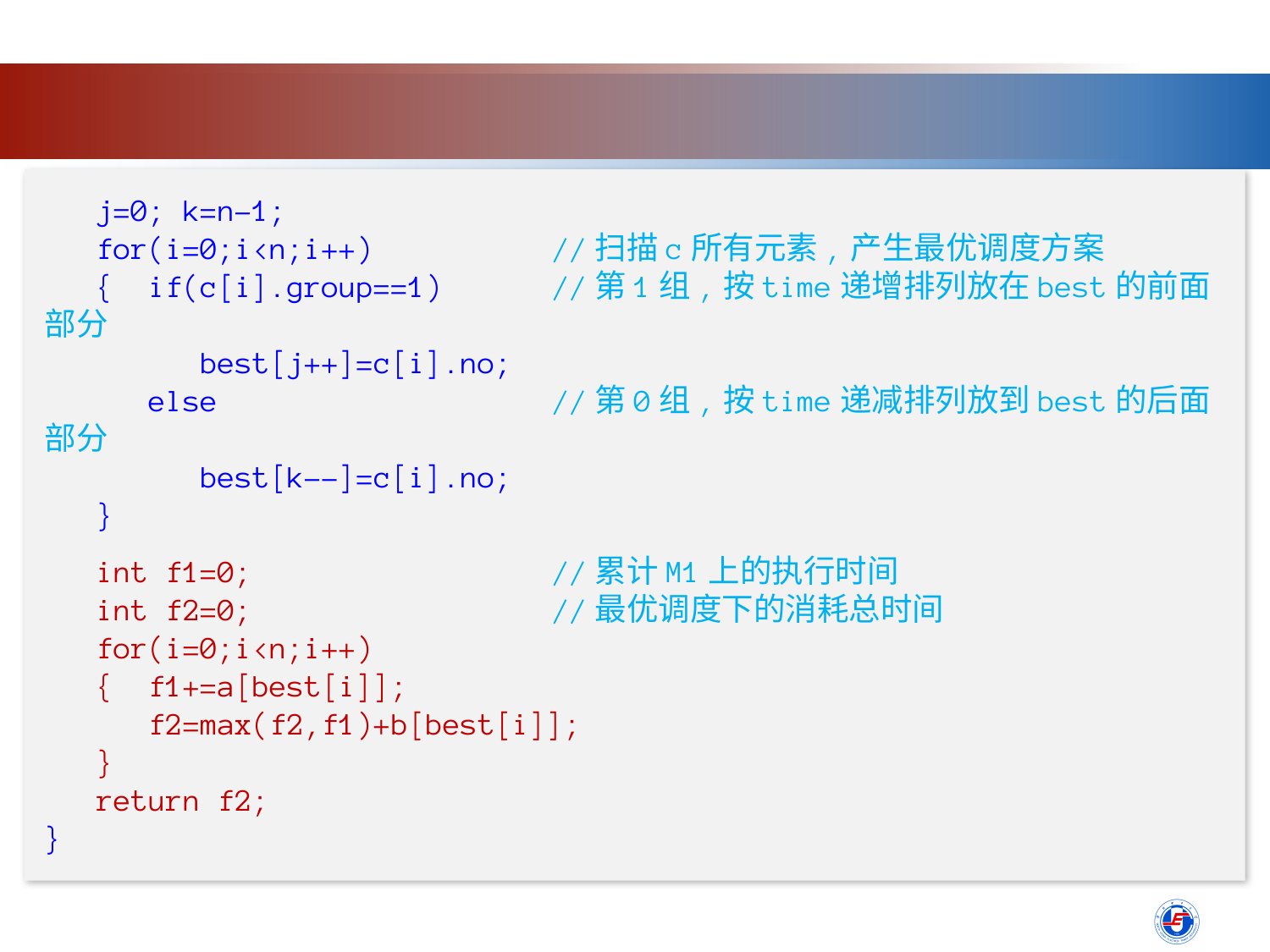

j=0; k=n-1;
   for(i=0;i<n;i++)		//扫描c所有元素,产生最优调度方案
   {  if(c[i].group==1)	//第1组,按time递增排列放在best的前面部分
         best[j++]=c[i].no;
      else			//第0组,按time递减排列放到best的后面部分
         best[k--]=c[i].no;
   }
   int f1=0;			//累计M1上的执行时间
   int f2=0;			//最优调度下的消耗总时间
   for(i=0;i<n;i++)
   {  f1+=a[best[i]];
      f2=max(f2,f1)+b[best[i]];
   }
   return f2;
}